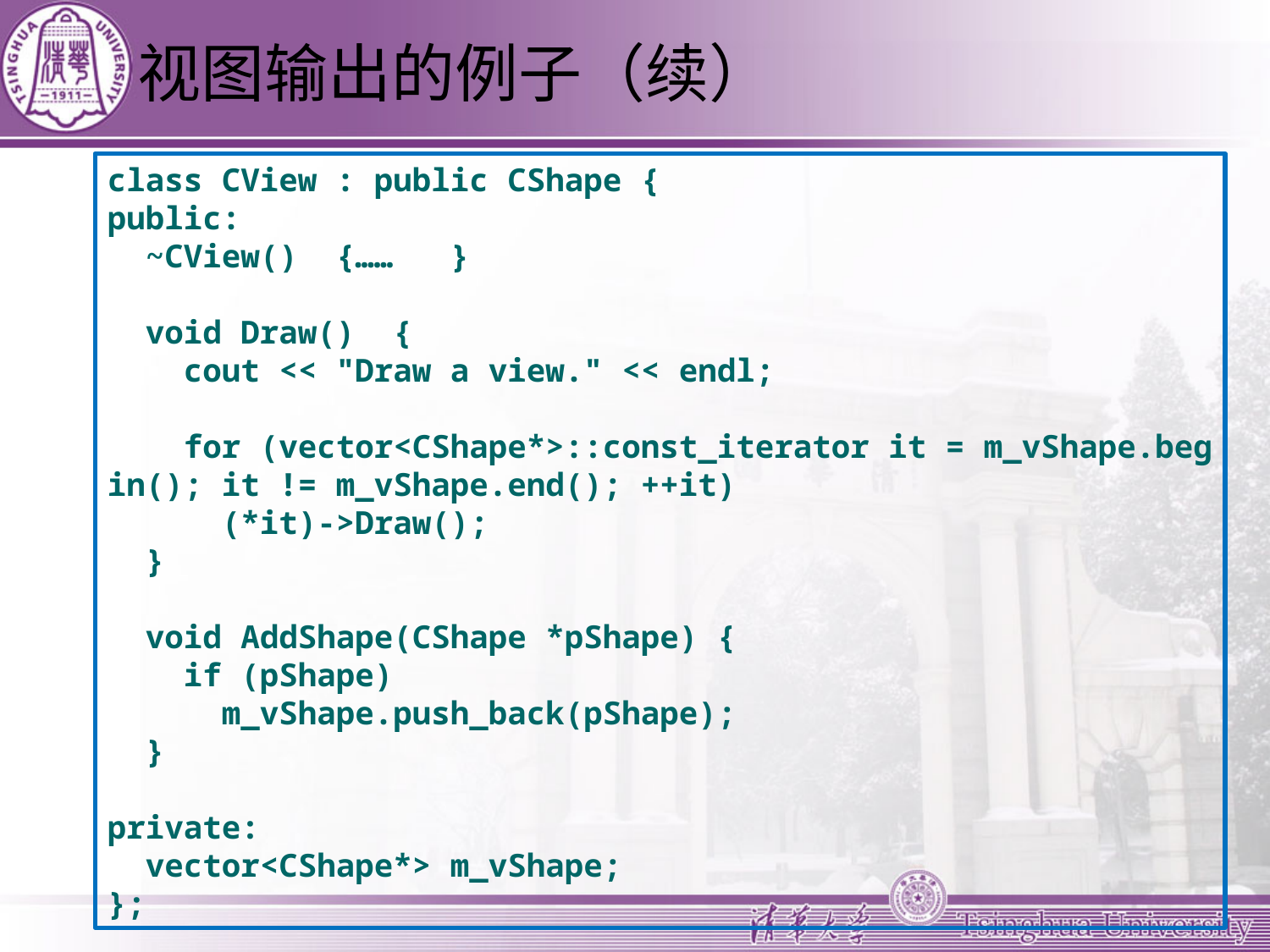

# 视图输出的例子（续）
class CView : public CShape {
public:
  ~CView()  {……   }
  void Draw()  {
    cout << "Draw a view." << endl;
    for (vector<CShape*>::const_iterator it = m_vShape.begin(); it != m_vShape.end(); ++it)
      (*it)->Draw();
  }
  void AddShape(CShape *pShape) {
    if (pShape)
      m_vShape.push_back(pShape);
  }
private:
  vector<CShape*> m_vShape;
};